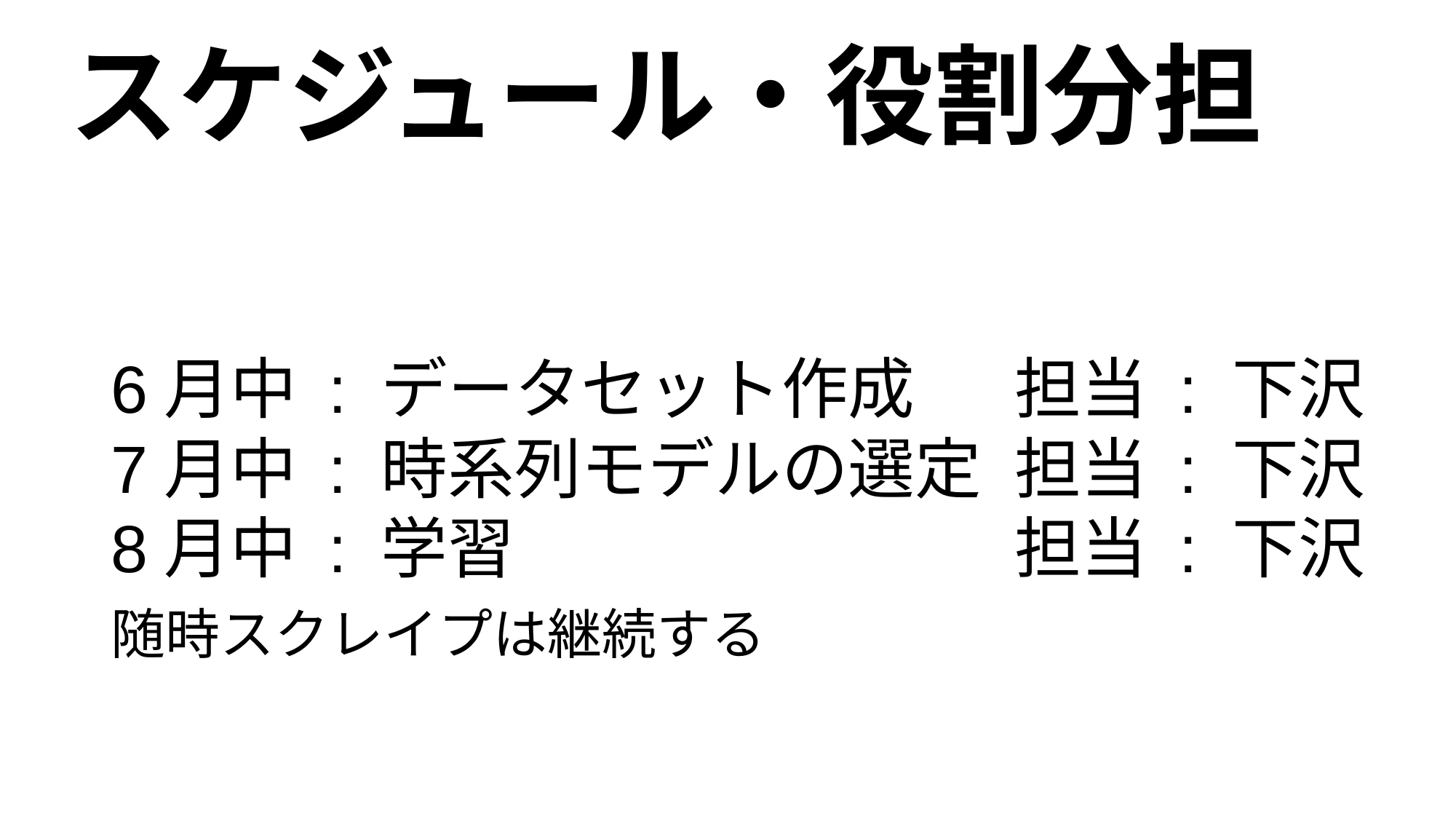

# スケジュール・役割分担
6月中 : データセット作成
7月中 : 時系列モデルの選定
8月中 : 学習
担当 : 下沢
担当 : 下沢
担当 : 下沢
随時スクレイプは継続する